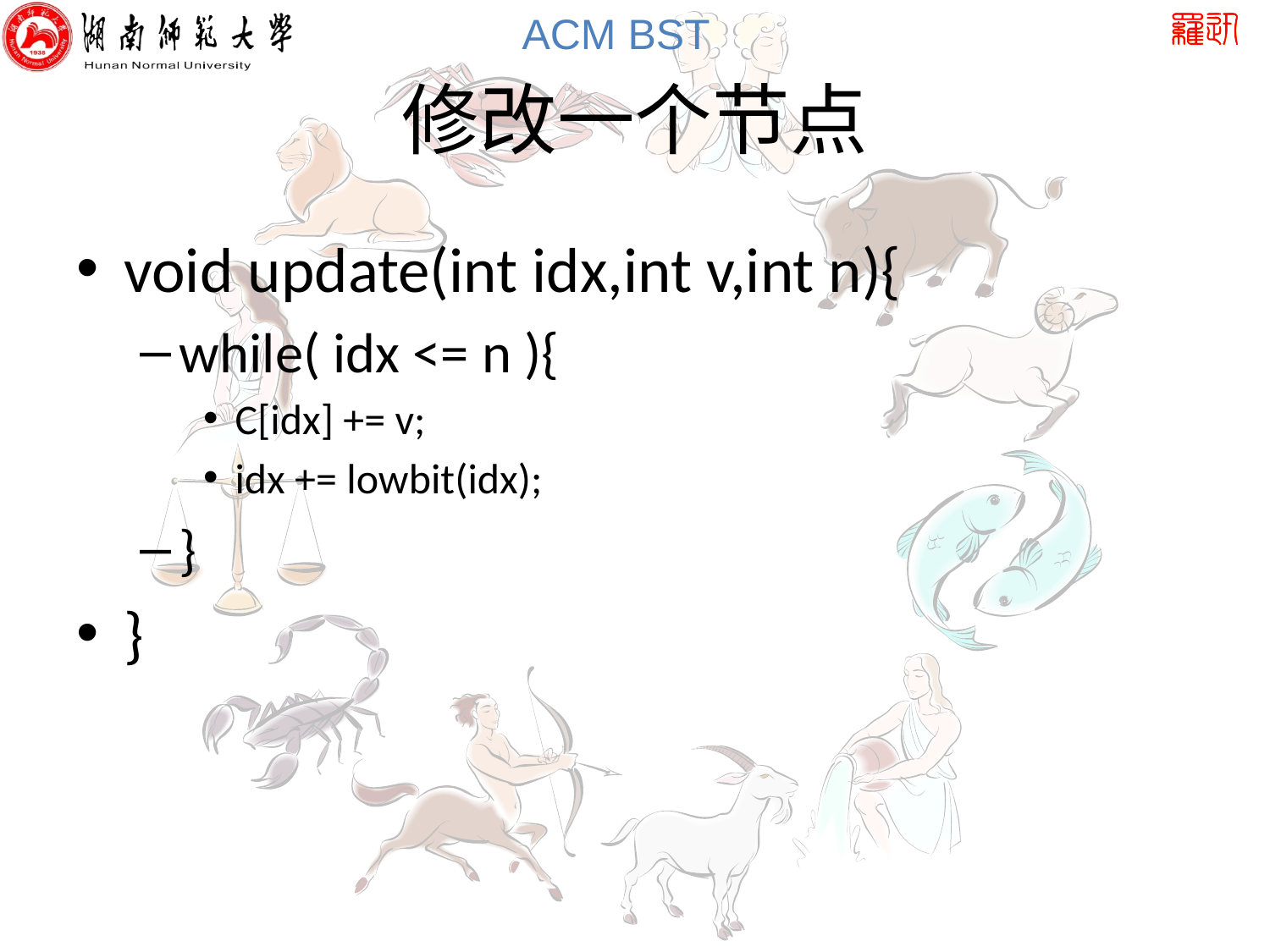

# 修改一个节点
void update(int idx,int v,int n){
while( idx <= n ){
C[idx] += v;
idx += lowbit(idx);
}
}